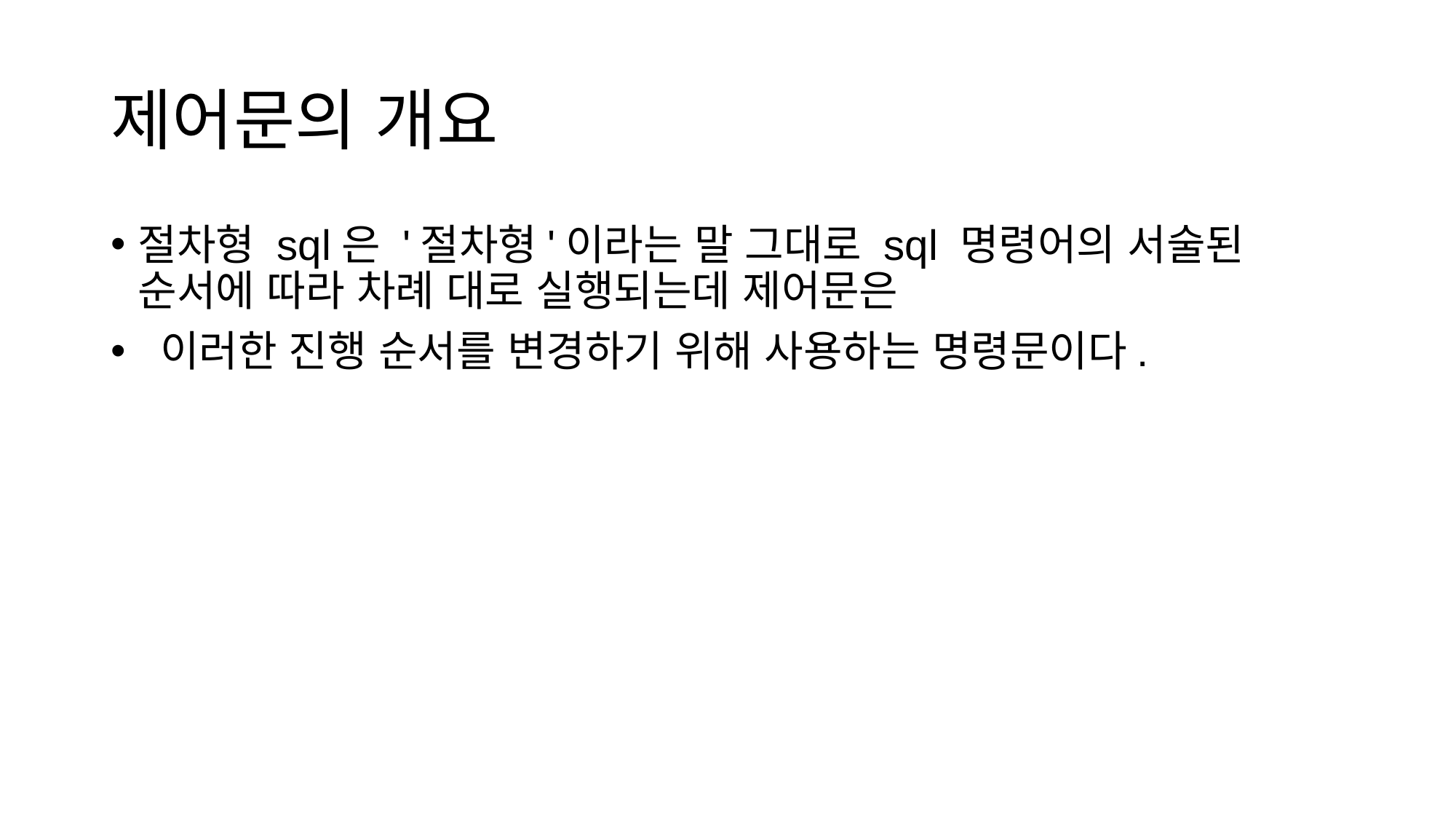

# 제어문의 개요
절차형 sql은 '절차형'이라는 말 그대로 sql 명령어의 서술된 순서에 따라 차례 대로 실행되는데 제어문은
 이러한 진행 순서를 변경하기 위해 사용하는 명령문이다.